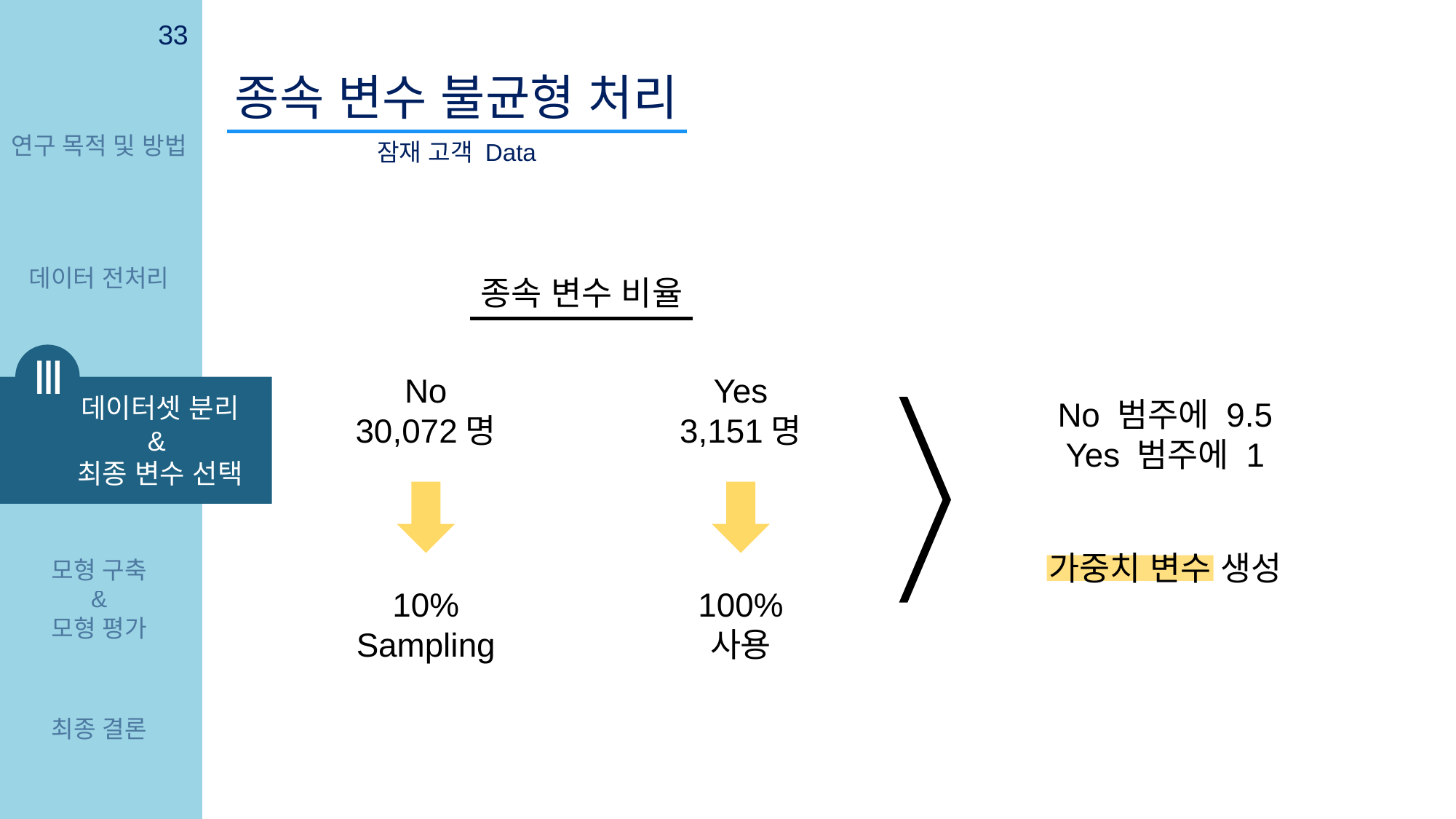

33
종속 변수 불균형 처리
연구 목적 및 방법
잠재 고객 Data
데이터 전처리
종속 변수 비율
Ⅲ

No
30,072명
Yes
3,151명
      데이터셋 분리
      &
      최종 변수 선택
No 범주에 9.5
Yes 범주에 1

가중치 변수 생성
모형 구축
&
모형 평가

100%
사용
10%
Sampling
최종 결론